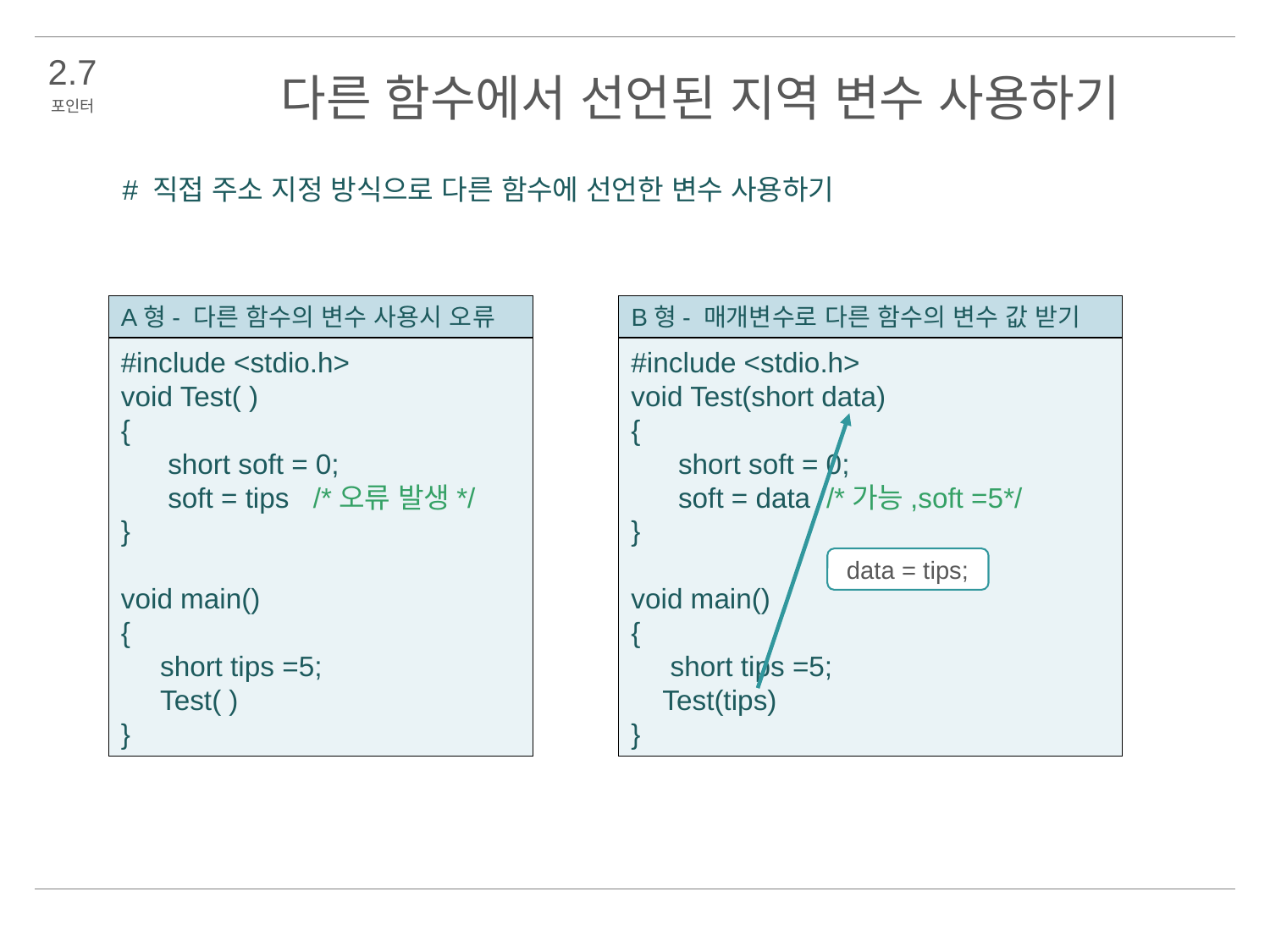

2.7
다른 함수에서 선언된 지역 변수 사용하기
포인터
# 직접 주소 지정 방식으로 다른 함수에 선언한 변수 사용하기
B형- 매개변수로 다른 함수의 변수 값 받기
A형- 다른 함수의 변수 사용시 오류
#include <stdio.h>
void Test( )
{
      short soft = 0;
      soft = tips   /*오류 발생*/
}

void main()
{
     short tips =5;
     Test( )
}
#include <stdio.h>
void Test(short data)
{
      short soft = 0;
      soft = data  /*가능,soft =5*/
}

void main()
{
     short tips =5;
    Test(tips)
}
data = tips;